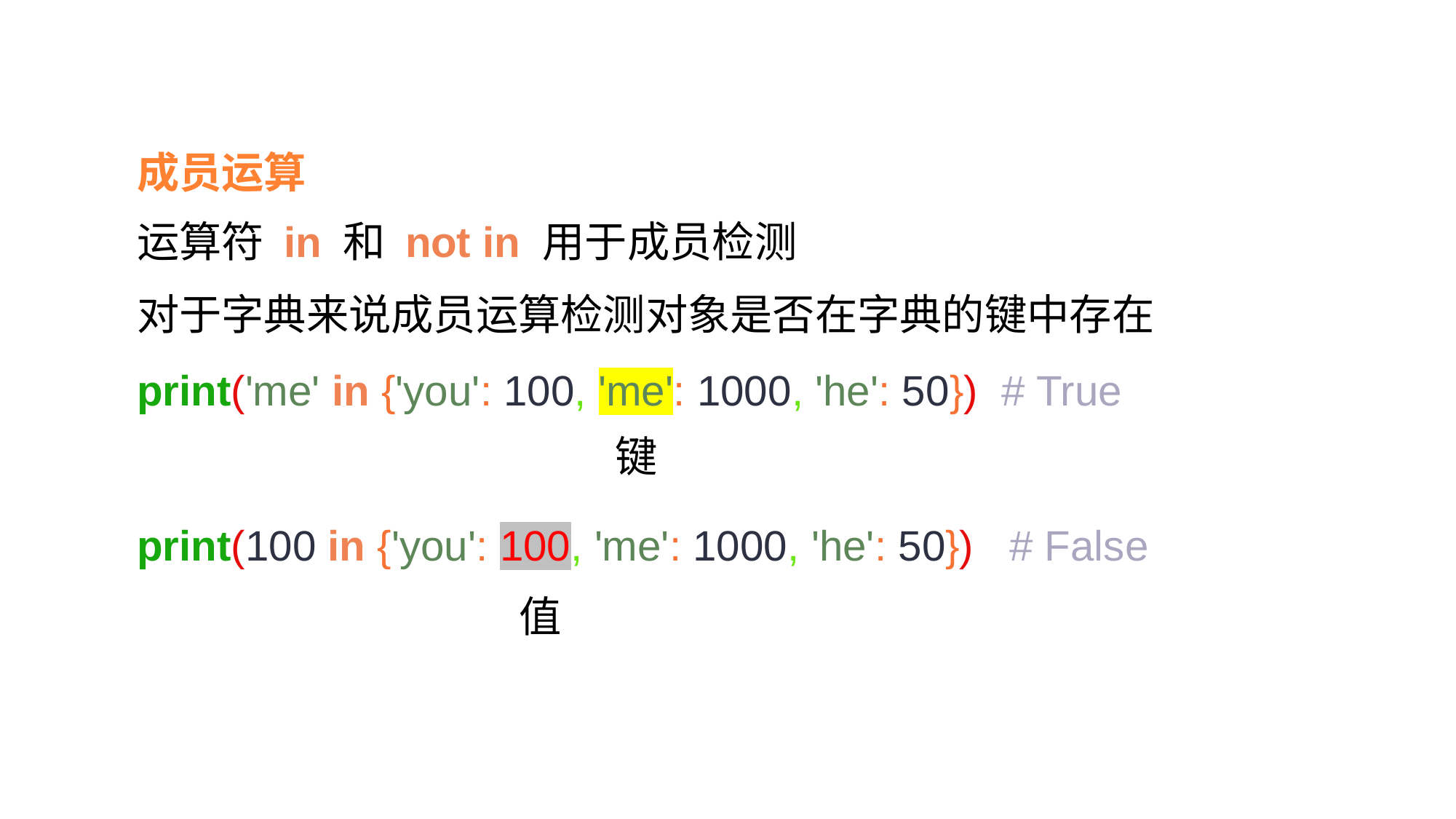

成员运算
运算符 in 和 not in 用于成员检测
对于字典来说成员运算检测对象是否在字典的键中存在
print('me' in {'you': 100, 'me': 1000, 'he': 50})  # True
键
print(100 in {'you': 100, 'me': 1000, 'he': 50})   # False
值